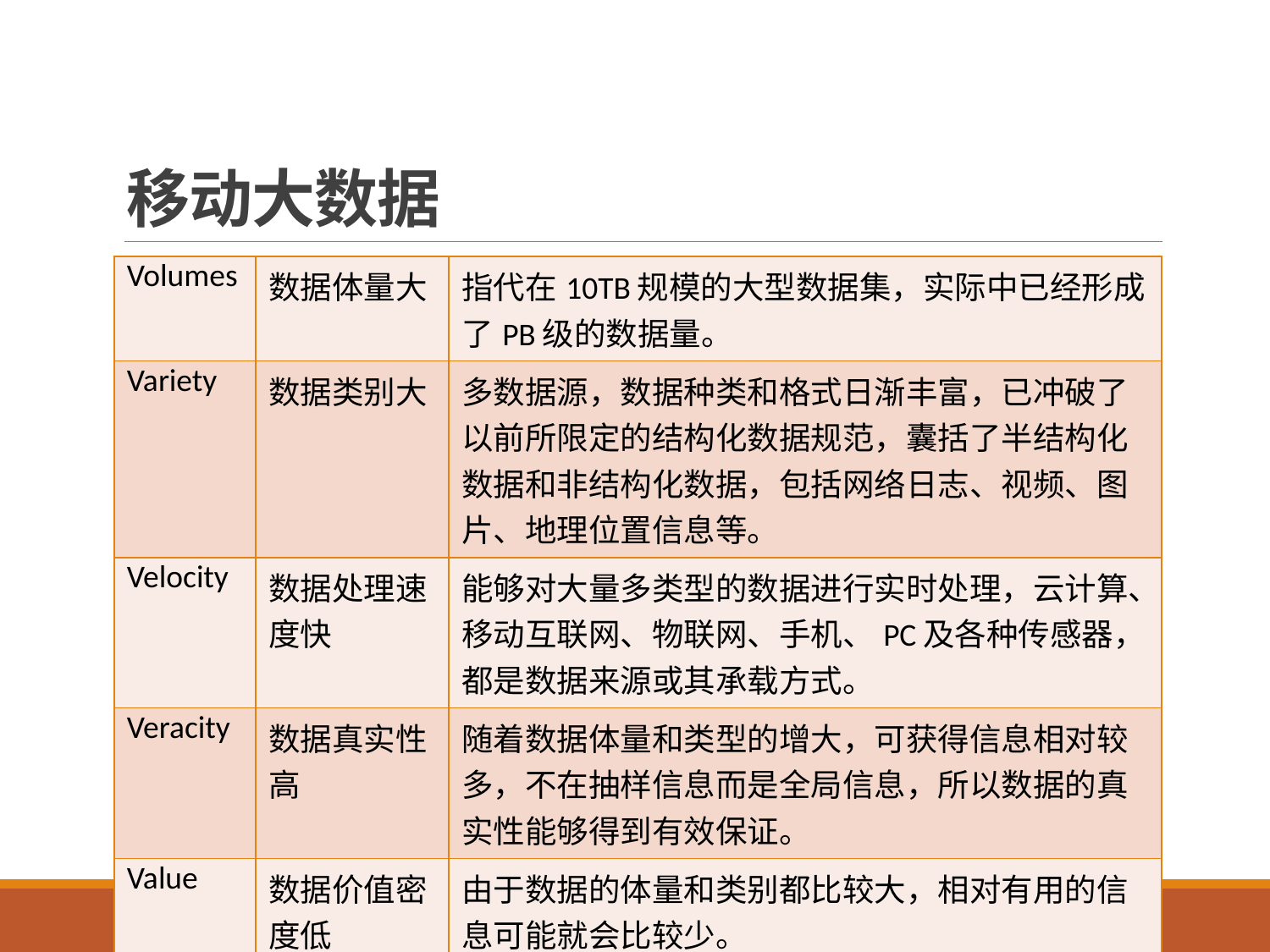

# 移动大数据
| Volumes | 数据体量大 | 指代在10TB规模的大型数据集，实际中已经形成了PB级的数据量。 |
| --- | --- | --- |
| Variety | 数据类别大 | 多数据源，数据种类和格式日渐丰富，已冲破了以前所限定的结构化数据规范，囊括了半结构化数据和非结构化数据，包括网络日志、视频、图片、地理位置信息等。 |
| Velocity | 数据处理速度快 | 能够对大量多类型的数据进行实时处理，云计算、移动互联网、物联网、手机、PC及各种传感器，都是数据来源或其承载方式。 |
| Veracity | 数据真实性高 | 随着数据体量和类型的增大，可获得信息相对较多，不在抽样信息而是全局信息，所以数据的真实性能够得到有效保证。 |
| Value | 数据价值密度低 | 由于数据的体量和类别都比较大，相对有用的信息可能就会比较少。 |